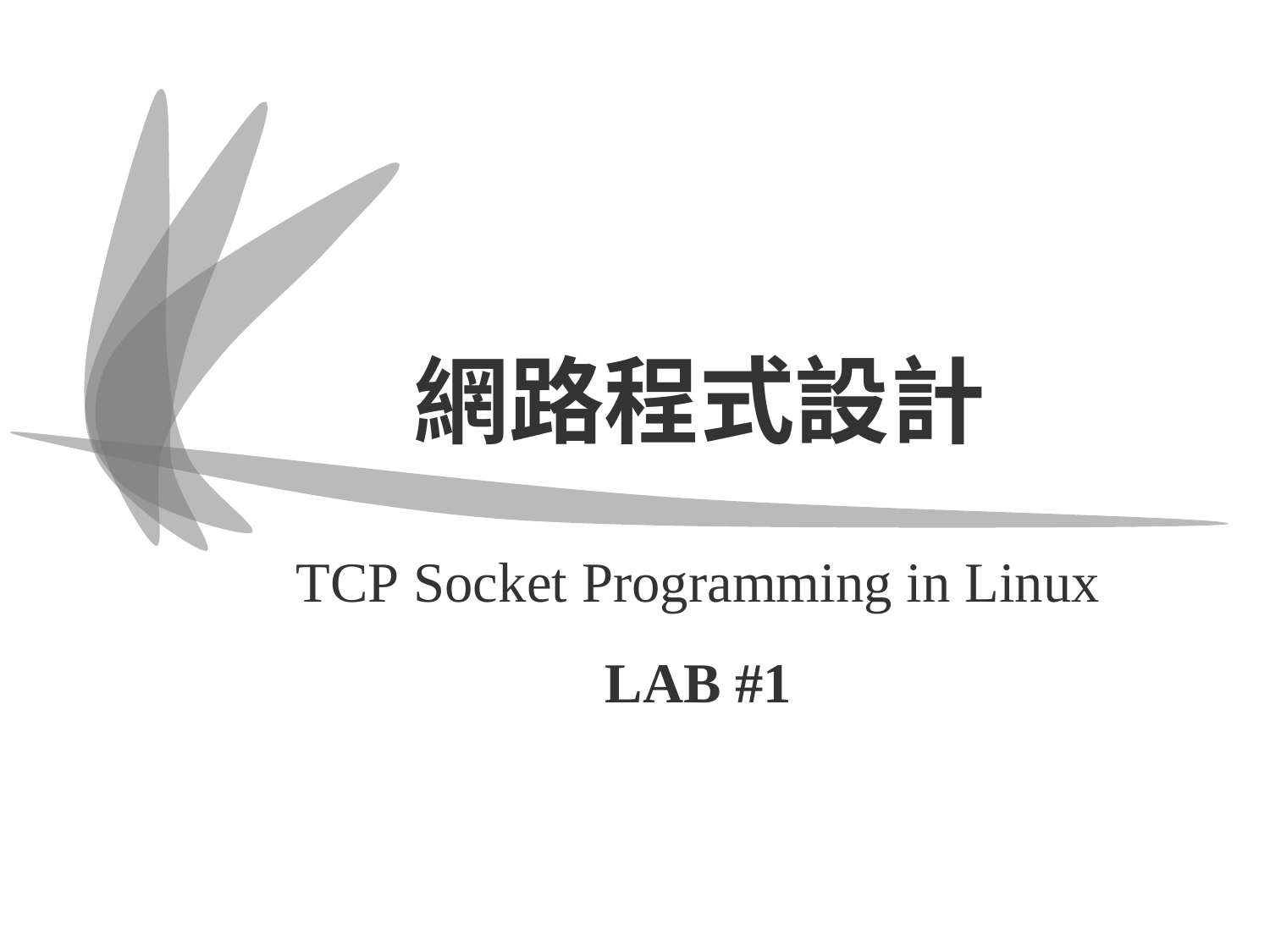

# 網路程式設計
TCP Socket Programming in Linux
LAB #1